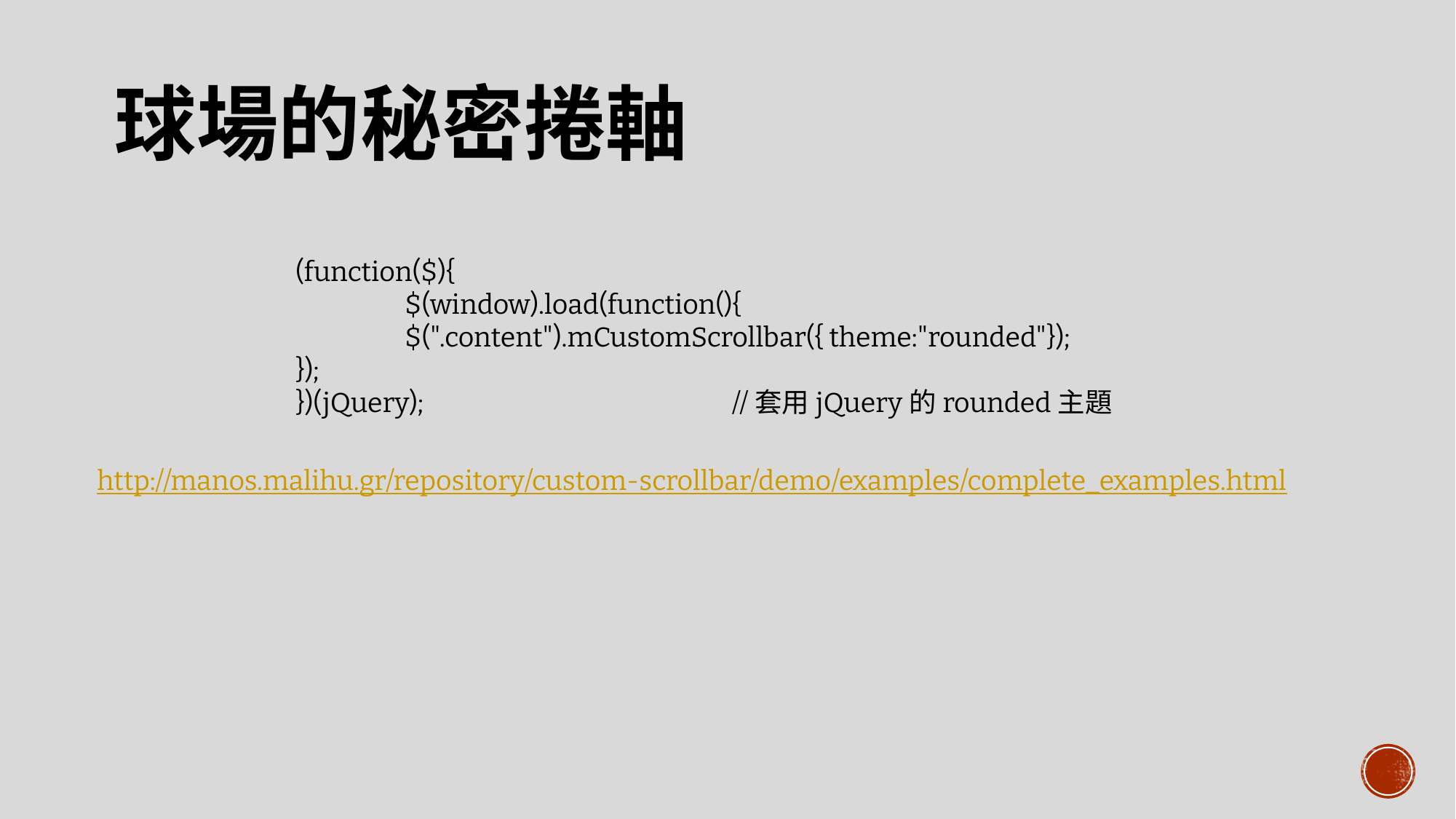

球場的秘密捲軸
		(function($){
			$(window).load(function(){
			$(".content").mCustomScrollbar({ theme:"rounded"});
		});
		})(jQuery);			//套用jQuery的rounded主題

http://manos.malihu.gr/repository/custom-scrollbar/demo/examples/complete_examples.html